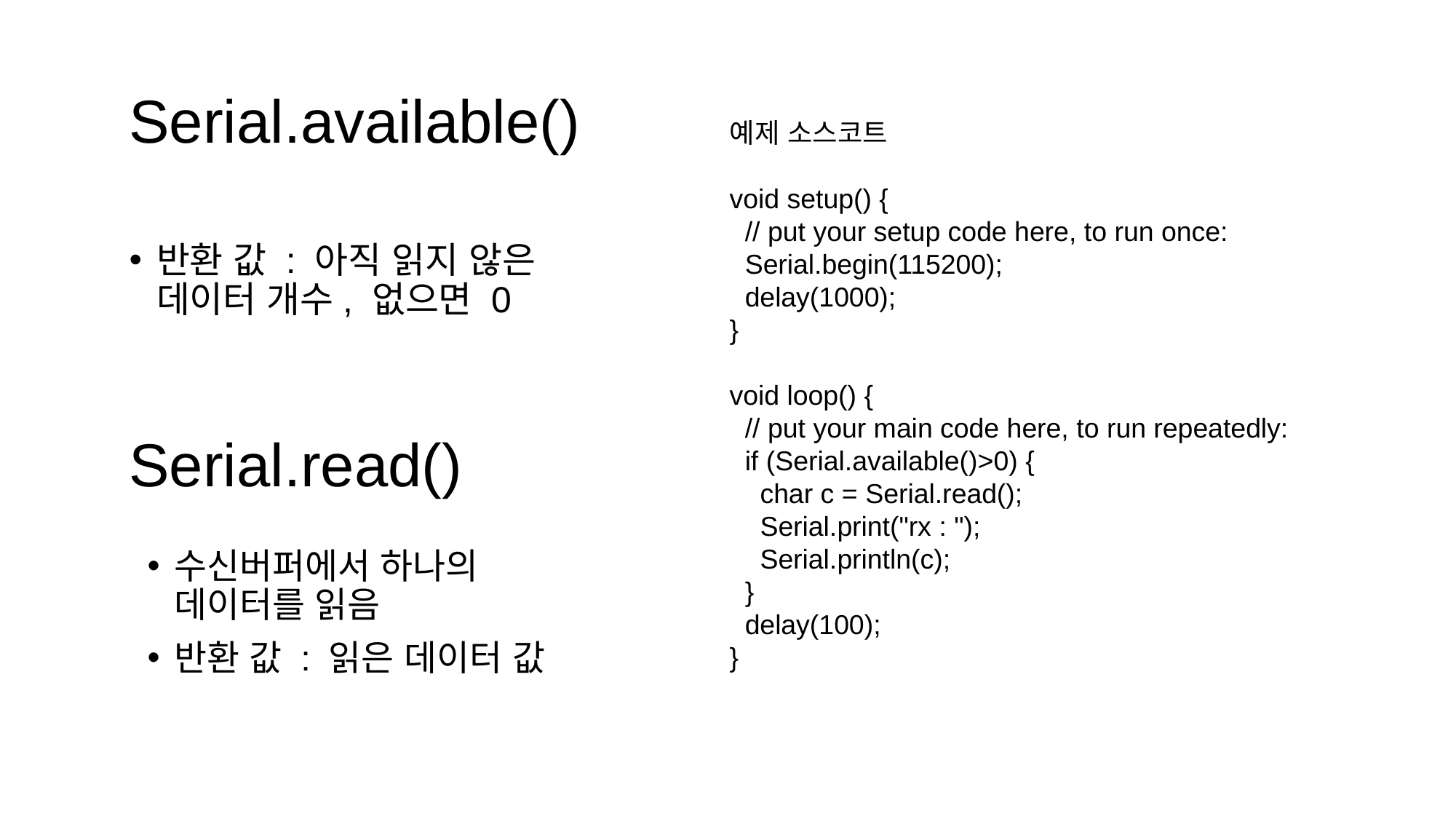

Serial.available()
예제 소스코트

void setup() {
  // put your setup code here, to run once:
  Serial.begin(115200);
  delay(1000);
}

void loop() {
  // put your main code here, to run repeatedly:
  if (Serial.available()>0) {
    char c = Serial.read();
    Serial.print("rx : ");
    Serial.println(c);
  }
  delay(100);
}
반환 값 : 아직 읽지 않은 데이터 개수, 없으면 0
# Serial.read()
수신버퍼에서 하나의 데이터를 읽음
반환 값 : 읽은 데이터 값